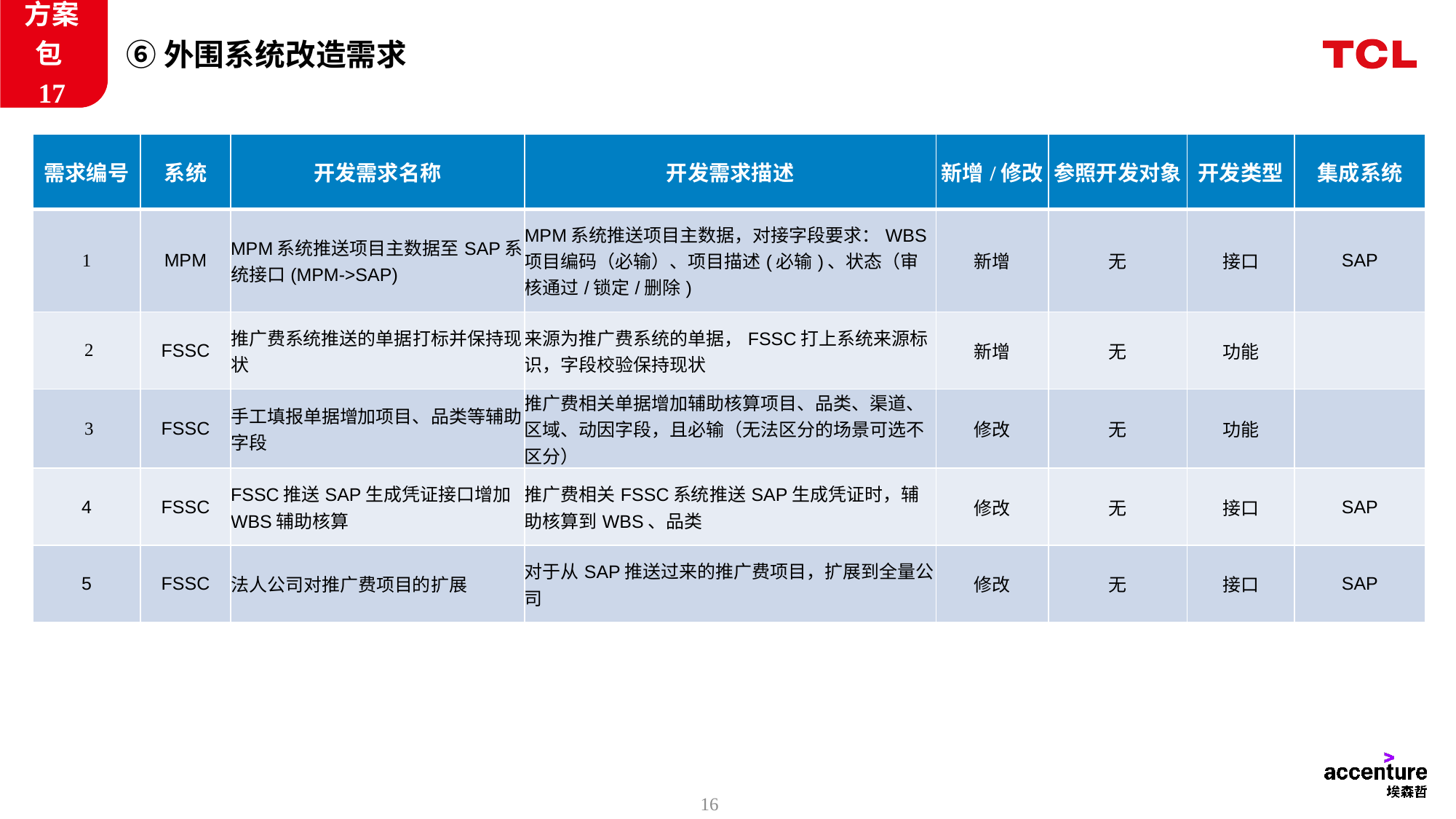

方案包17
# ⑥外围系统改造需求
| 需求编号 | 系统 | 开发需求名称 | 开发需求描述 | 新增/修改 | 参照开发对象 | 开发类型 | 集成系统 |
| --- | --- | --- | --- | --- | --- | --- | --- |
| 1 | MPM | MPM系统推送项目主数据至SAP系统接口(MPM->SAP) | MPM系统推送项目主数据，对接字段要求：WBS项目编码（必输）、项目描述(必输)、状态（审核通过/锁定/删除) | 新增 | 无 | 接口 | SAP |
| 2 | FSSC | 推广费系统推送的单据打标并保持现状 | 来源为推广费系统的单据，FSSC打上系统来源标识，字段校验保持现状 | 新增 | 无 | 功能 |  |
| 3 | FSSC | 手工填报单据增加项目、品类等辅助字段 | 推广费相关单据增加辅助核算项目、品类、渠道、区域、动因字段，且必输（无法区分的场景可选不区分） | 修改 | 无 | 功能 |  |
| 4 | FSSC | FSSC推送SAP生成凭证接口增加WBS辅助核算 | 推广费相关FSSC系统推送SAP生成凭证时，辅助核算到WBS、品类 | 修改 | 无 | 接口 | SAP |
| 5 | FSSC | 法人公司对推广费项目的扩展 | 对于从SAP推送过来的推广费项目，扩展到全量公司 | 修改 | 无 | 接口 | SAP |
16